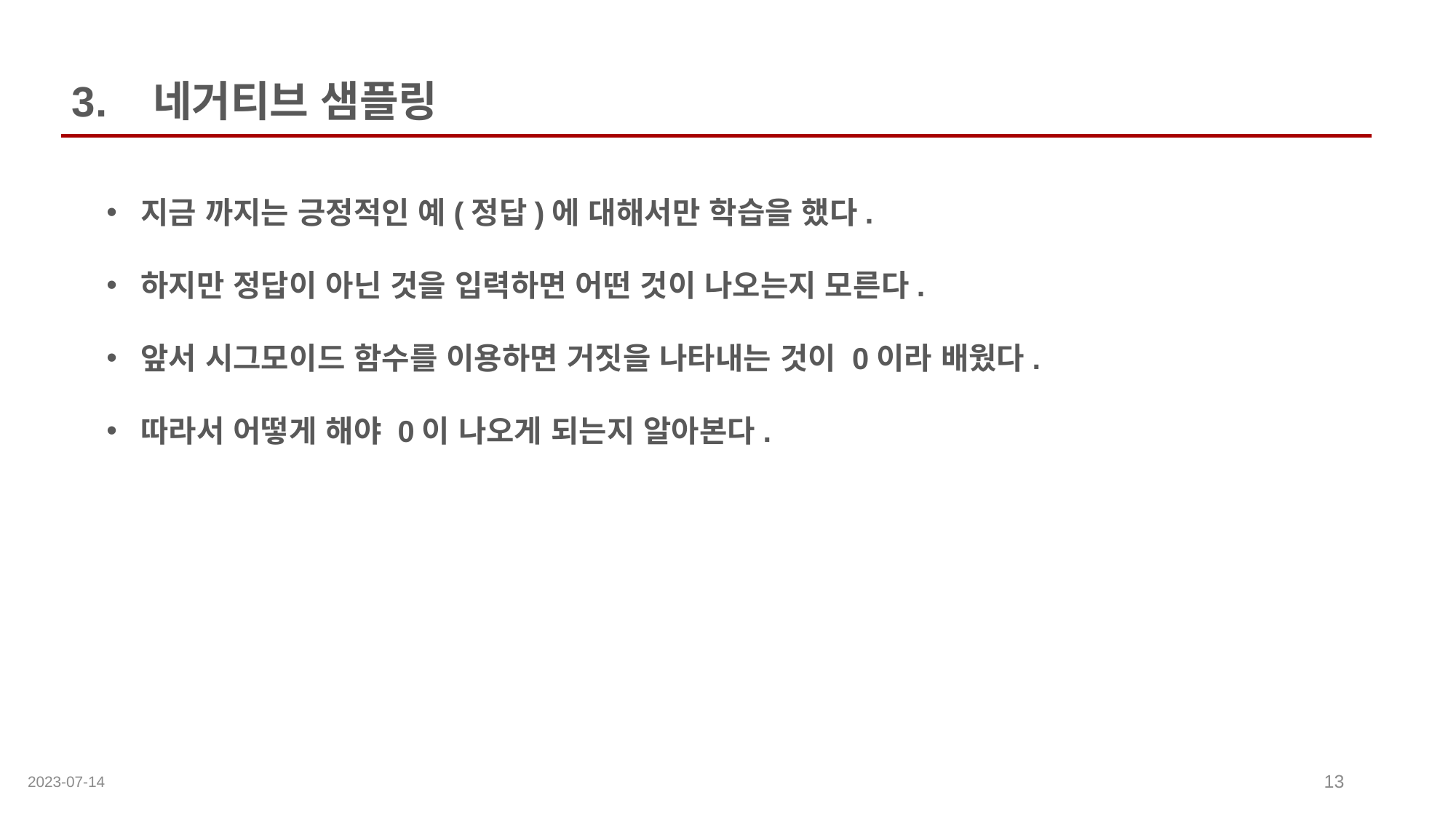

3.   네거티브 샘플링
지금 까지는 긍정적인 예(정답)에 대해서만 학습을 했다.

하지만 정답이 아닌 것을 입력하면 어떤 것이 나오는지 모른다.

앞서 시그모이드 함수를 이용하면 거짓을 나타내는 것이 0이라 배웠다.

따라서 어떻게 해야 0이 나오게 되는지 알아본다.
2023-07-14
13